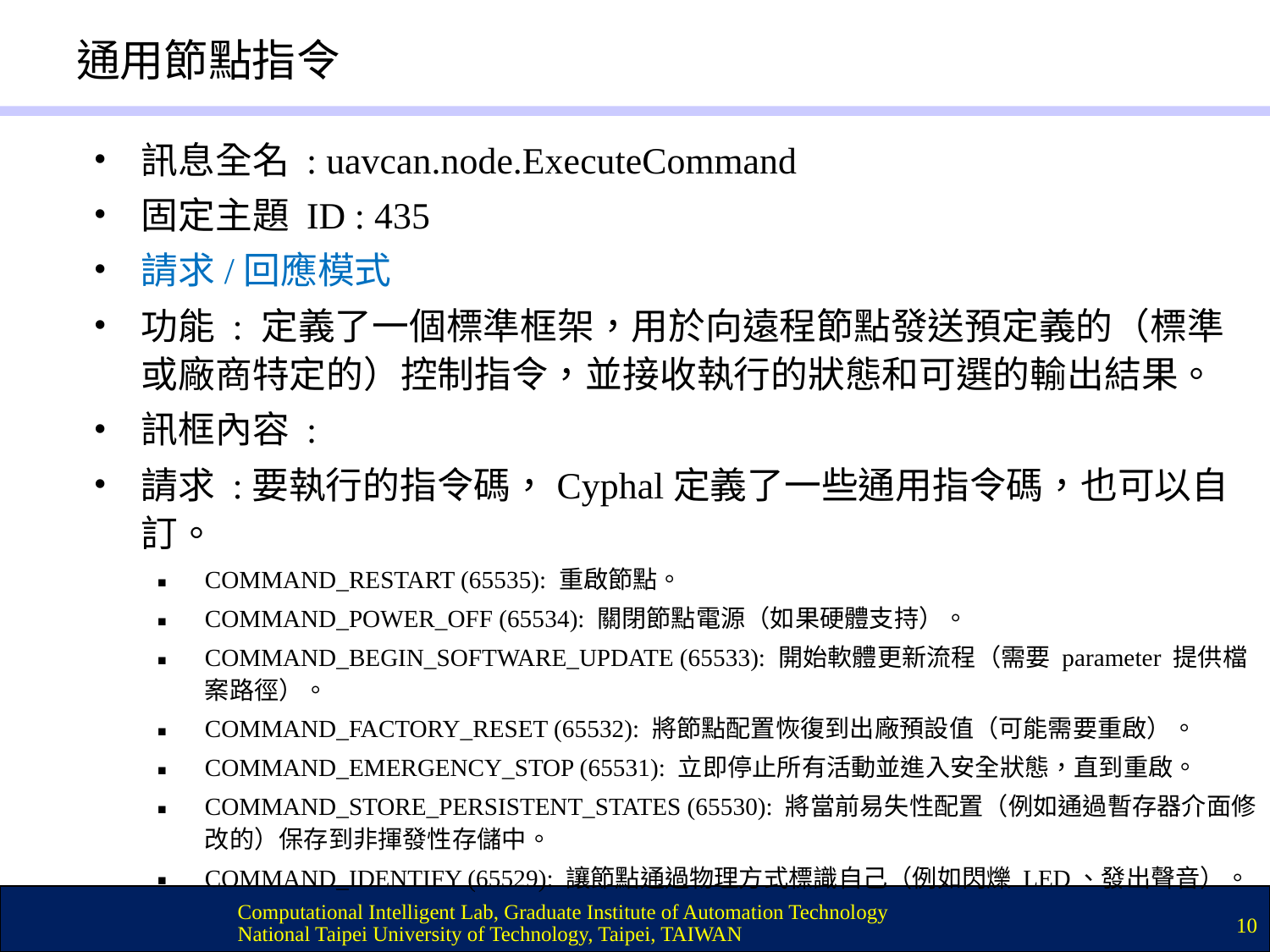

# 通用節點指令
訊息全名 : uavcan.node.ExecuteCommand
固定主題 ID : 435
請求/回應模式
功能 : 定義了一個標準框架，用於向遠程節點發送預定義的（標準或廠商特定的）控制指令，並接收執行的狀態和可選的輸出結果。
訊框內容 :
請求 :要執行的指令碼，Cyphal定義了一些通用指令碼，也可以自訂。
COMMAND_RESTART (65535): 重啟節點。
COMMAND_POWER_OFF (65534): 關閉節點電源（如果硬體支持）。
COMMAND_BEGIN_SOFTWARE_UPDATE (65533): 開始軟體更新流程（需要 parameter 提供檔案路徑）。
COMMAND_FACTORY_RESET (65532): 將節點配置恢復到出廠預設值（可能需要重啟）。
COMMAND_EMERGENCY_STOP (65531): 立即停止所有活動並進入安全狀態，直到重啟。
COMMAND_STORE_PERSISTENT_STATES (65530): 將當前易失性配置（例如通過暫存器介面修改的）保存到非揮發性存儲中。
COMMAND_IDENTIFY (65529): 讓節點通過物理方式標識自己（例如閃爍 LED、發出聲音）。